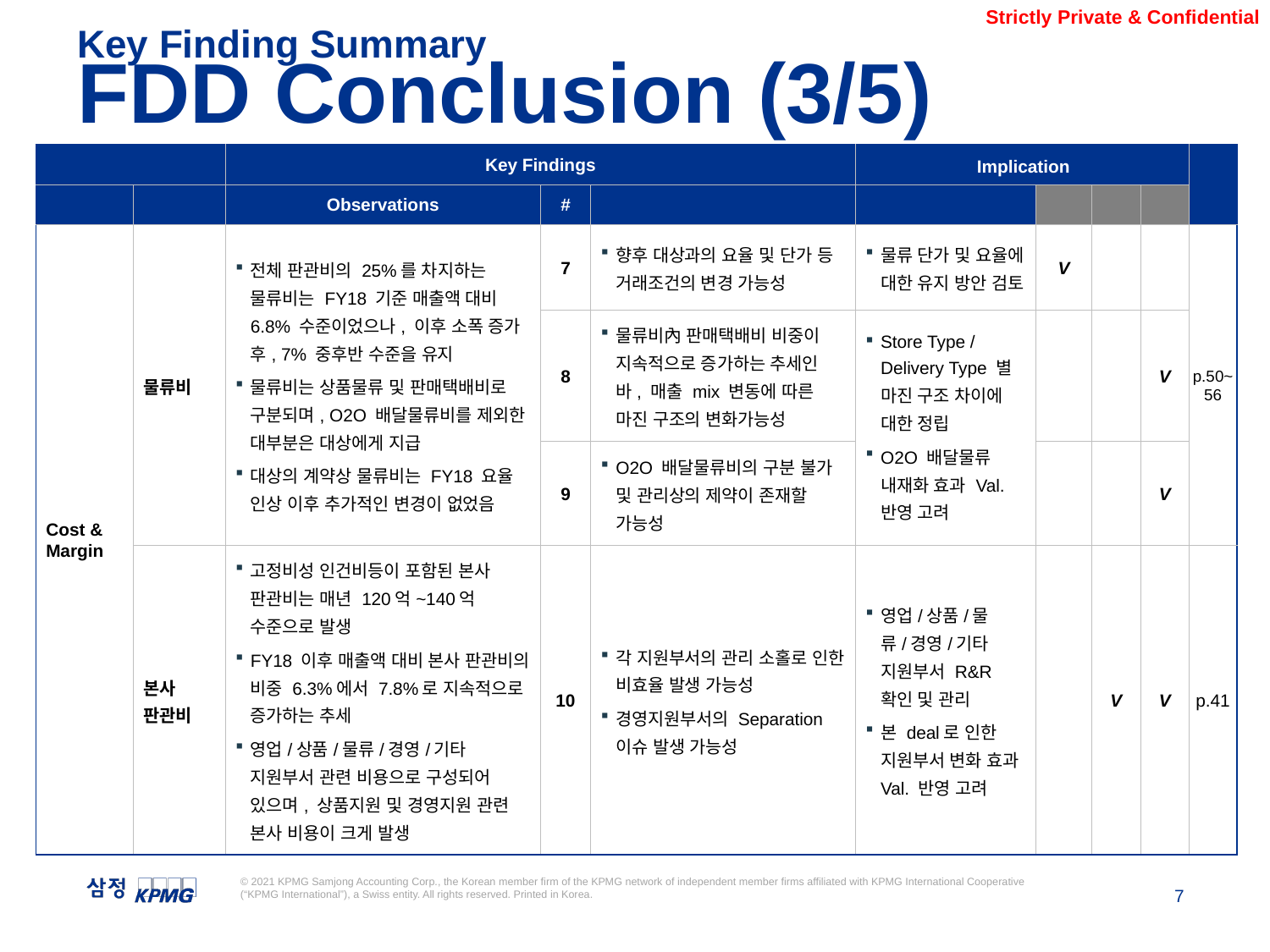

Key Finding Summary
FDD Conclusion (3/5)
| Category |  | Key Findings |  |  | Implication |  |  |  | Ref |
| --- | --- | --- | --- | --- | --- | --- | --- | --- | --- |
| Area | Topic | Observations | # | Potential Issue | To-do | SPA | PMI | Val |  |
| Cost & Margin | 물류비 | 전체 판관비의 25%를 차지하는 물류비는 FY18 기준 매출액 대비 6.8% 수준이었으나, 이후 소폭 증가 후, 7% 중후반 수준을 유지 물류비는 상품물류 및 판매택배비로 구분되며, O2O 배달물류비를 제외한 대부분은 대상에게 지급 대상의 계약상 물류비는 FY18 요율 인상 이후 추가적인 변경이 없었음 | 7 | 향후 대상과의 요율 및 단가 등 거래조건의 변경 가능성 | 물류 단가 및 요율에 대한 유지 방안 검토 | V |  |  | p.50~56 |
|  |  |  | 8 | 물류비內 판매택배비 비중이 지속적으로 증가하는 추세인 바, 매출 mix 변동에 따른 마진 구조의 변화가능성 | Store Type / Delivery Type 별 마진 구조 차이에 대한 정립 O2O 배달물류 내재화 효과 Val. 반영 고려 |  |  | V |  |
|  |  |  | 9 | O2O 배달물류비의 구분 불가 및 관리상의 제약이 존재할 가능성 |  |  |  | V |  |
|  | 본사 판관비 | 고정비성 인건비등이 포함된 본사 판관비는 매년 120억~140억 수준으로 발생 FY18 이후 매출액 대비 본사 판관비의 비중 6.3%에서 7.8%로 지속적으로 증가하는 추세 영업/상품/물류/경영/기타 지원부서 관련 비용으로 구성되어 있으며, 상품지원 및 경영지원 관련 본사 비용이 크게 발생 | 10 | 각 지원부서의 관리 소홀로 인한 비효율 발생 가능성 경영지원부서의 Separation 이슈 발생 가능성 | 영업/상품/물류/경영/기타 지원부서 R&R 확인 및 관리 본 deal로 인한 지원부서 변화 효과 Val. 반영 고려 |  | V | V | p.41 |